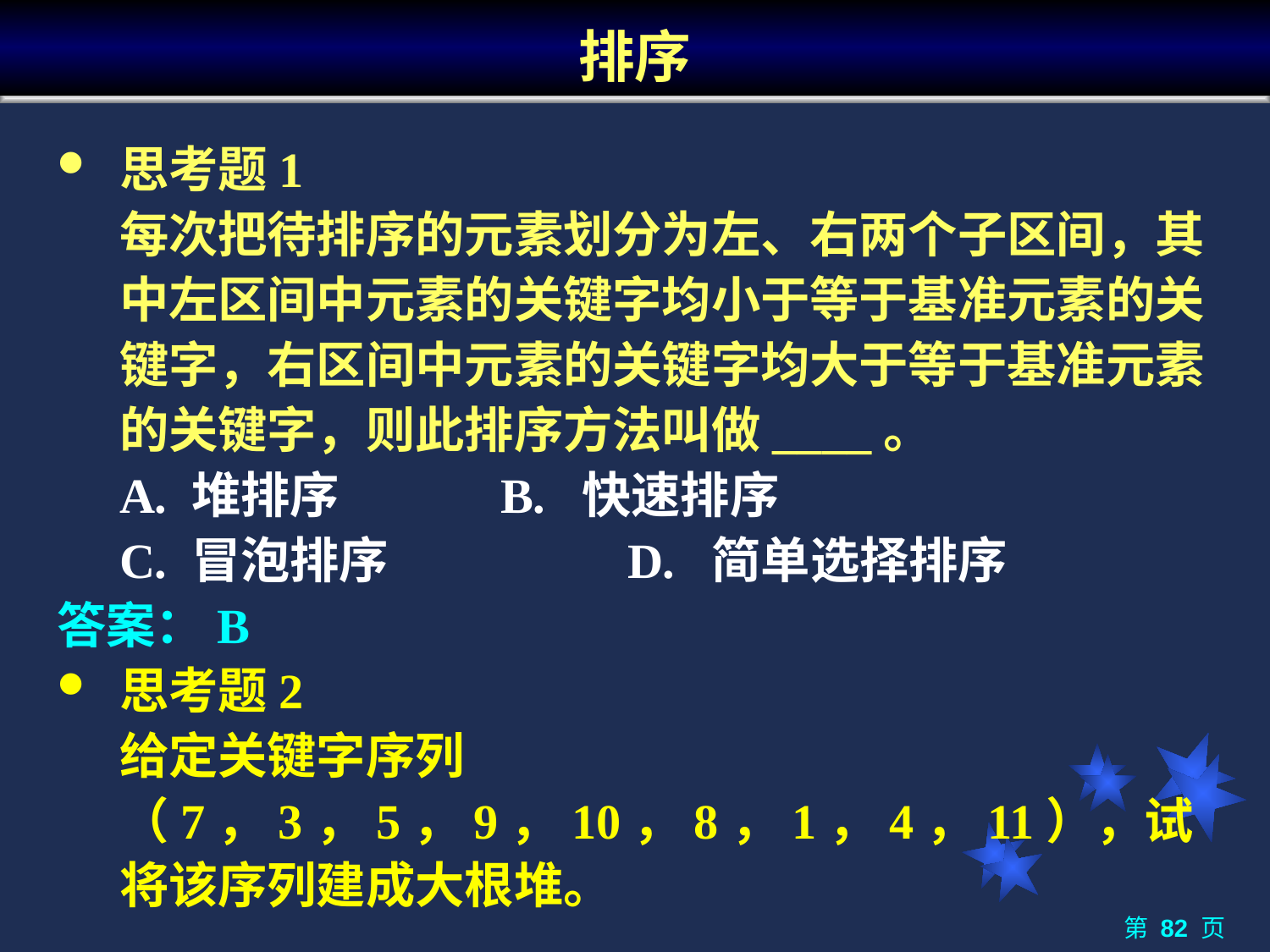

# 排序
思考题1
	每次把待排序的元素划分为左、右两个子区间，其中左区间中元素的关键字均小于等于基准元素的关键字，右区间中元素的关键字均大于等于基准元素的关键字，则此排序方法叫做____。
	A. 堆排序             	B.  快速排序
	C. 冒泡排序           	D.  简单选择排序
答案：B
思考题2
	给定关键字序列（7，3，5，9，10，8，1，4，11），试将该序列建成大根堆。
第 82 页